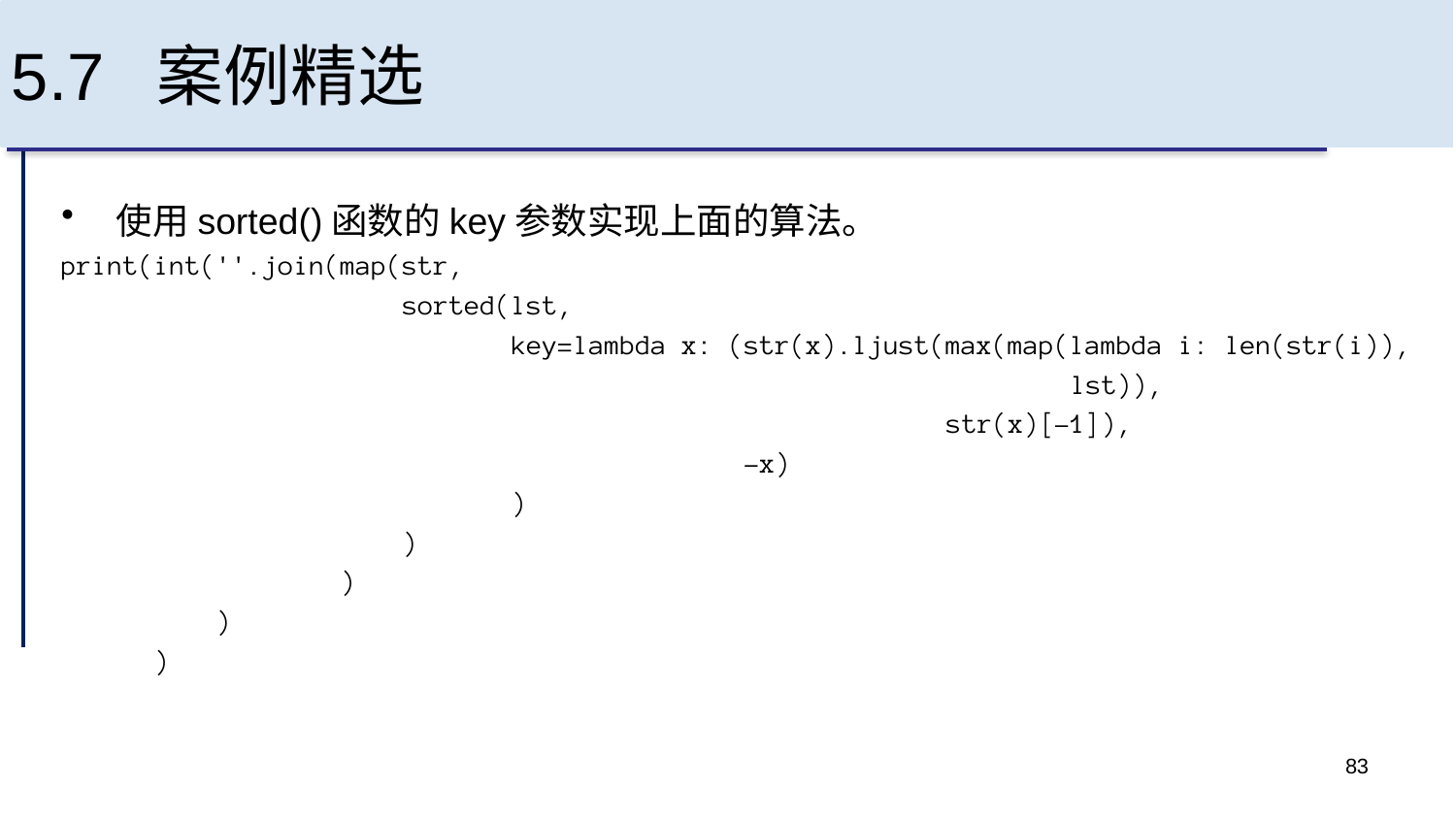

# 5.7  案例精选
使用sorted()函数的key参数实现上面的算法。
print(int(''.join(map(str,
                      sorted(lst,
                             key=lambda x: (str(x).ljust(max(map(lambda i: len(str(i)),
                                                                 lst)),
                                                         str(x)[-1]),
                                            -x)
                             )
                      )
                  )
          )
      )
83